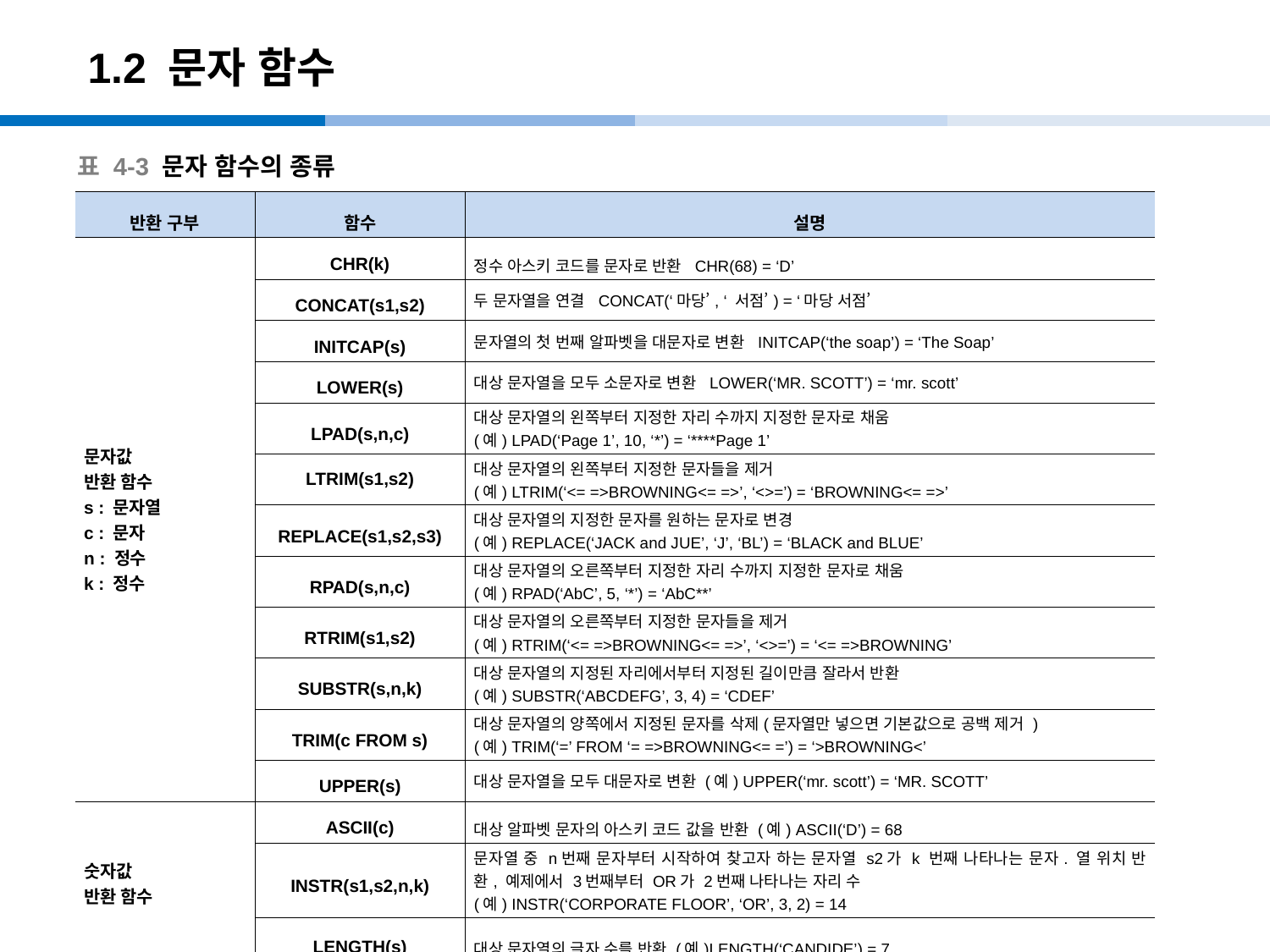

# 1.2 문자 함수
표 4-3 문자 함수의 종류
| 반환 구부 | 함수 | 설명 |
| --- | --- | --- |
| 문자값 반환 함수 s : 문자열 c : 문자 n : 정수 k : 정수 | CHR(k) | 정수 아스키 코드를 문자로 반환 CHR(68) = ‘D’ |
|  | CONCAT(s1,s2) | 두 문자열을 연결 CONCAT(‘마당’, ‘ 서점’) = ‘마당 서점’ |
|  | INITCAP(s) | 문자열의 첫 번째 알파벳을 대문자로 변환 INITCAP(‘the soap’) = ‘The Soap’ |
|  | LOWER(s) | 대상 문자열을 모두 소문자로 변환 LOWER(‘MR. SCOTT’) = ‘mr. scott’ |
|  | LPAD(s,n,c) | 대상 문자열의 왼쪽부터 지정한 자리 수까지 지정한 문자로 채움 (예) LPAD(‘Page 1’, 10, ‘\*’) = ‘\*\*\*\*Page 1’ |
|  | LTRIM(s1,s2) | 대상 문자열의 왼쪽부터 지정한 문자들을 제거 (예) LTRIM(‘<= =>BROWNING<= =>’, ‘<>=’) = ‘BROWNING<= =>’ |
|  | REPLACE(s1,s2,s3) | 대상 문자열의 지정한 문자를 원하는 문자로 변경 (예) REPLACE(‘JACK and JUE’, ‘J’, ‘BL’) = ‘BLACK and BLUE’ |
|  | RPAD(s,n,c) | 대상 문자열의 오른쪽부터 지정한 자리 수까지 지정한 문자로 채움 (예) RPAD(‘AbC’, 5, ‘\*’) = ‘AbC\*\*’ |
|  | RTRIM(s1,s2) | 대상 문자열의 오른쪽부터 지정한 문자들을 제거 (예) RTRIM(‘<= =>BROWNING<= =>’, ‘<>=’) = ‘<= =>BROWNING’ |
|  | SUBSTR(s,n,k) | 대상 문자열의 지정된 자리에서부터 지정된 길이만큼 잘라서 반환 (예) SUBSTR(‘ABCDEFG’, 3, 4) = ‘CDEF’ |
|  | TRIM(c FROM s) | 대상 문자열의 양쪽에서 지정된 문자를 삭제(문자열만 넣으면 기본값으로 공백 제거 ) (예) TRIM(‘=’ FROM ‘= =>BROWNING<= =’) = ‘>BROWNING<’ |
|  | UPPER(s) | 대상 문자열을 모두 대문자로 변환 (예) UPPER(‘mr. scott’) = ‘MR. SCOTT’ |
| 숫자값 반환 함수 | ASCII(c) | 대상 알파벳 문자의 아스키 코드 값을 반환 (예) ASCII(‘D’) = 68 |
|  | INSTR(s1,s2,n,k) | 문자열 중 n번째 문자부터 시작하여 찾고자 하는 문자열 s2가 k 번째 나타나는 문자. 열 위치 반환, 예제에서 3번째부터 OR가 2번째 나타나는 자리 수 (예) INSTR(‘CORPORATE FLOOR’, ‘OR’, 3, 2) = 14 |
|  | LENGTH(s) | 대상 문자열의 글자 수를 반환 (예)LENGTH(‘CANDIDE’) = 7 |